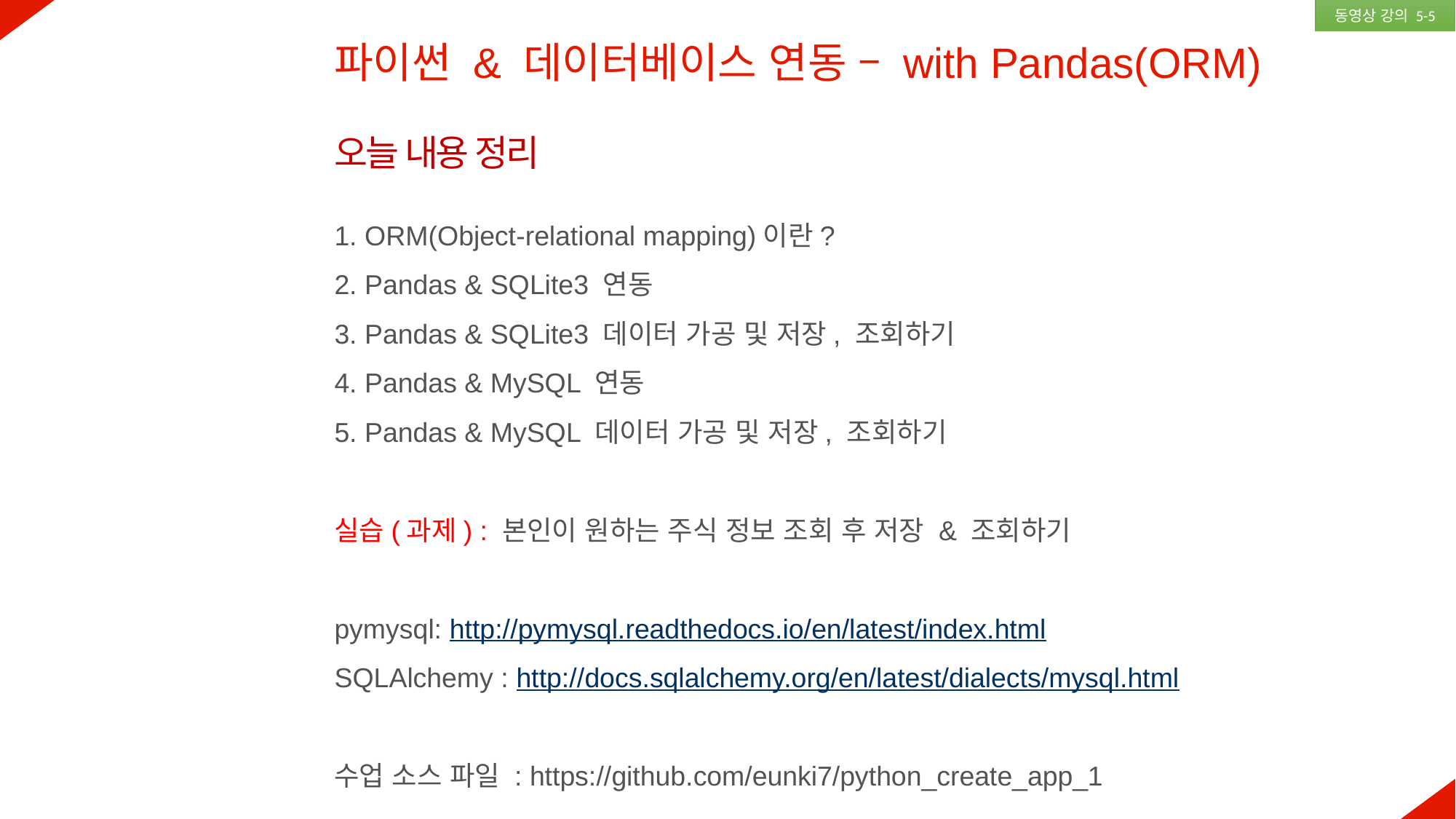

동영상 강의 5-5
파이썬 & 데이터베이스 연동 – with Pandas(ORM)
오늘 내용 정리
1. ORM(Object-relational mapping)이란?
2. Pandas & SQLite3 연동
3. Pandas & SQLite3 데이터 가공 및 저장, 조회하기
4. Pandas & MySQL 연동
5. Pandas & MySQL 데이터 가공 및 저장, 조회하기

실습(과제) : 본인이 원하는 주식 정보 조회 후 저장 & 조회하기
pymysql: http://pymysql.readthedocs.io/en/latest/index.html
SQLAlchemy : http://docs.sqlalchemy.org/en/latest/dialects/mysql.html

수업 소스 파일 : https://github.com/eunki7/python_create_app_1